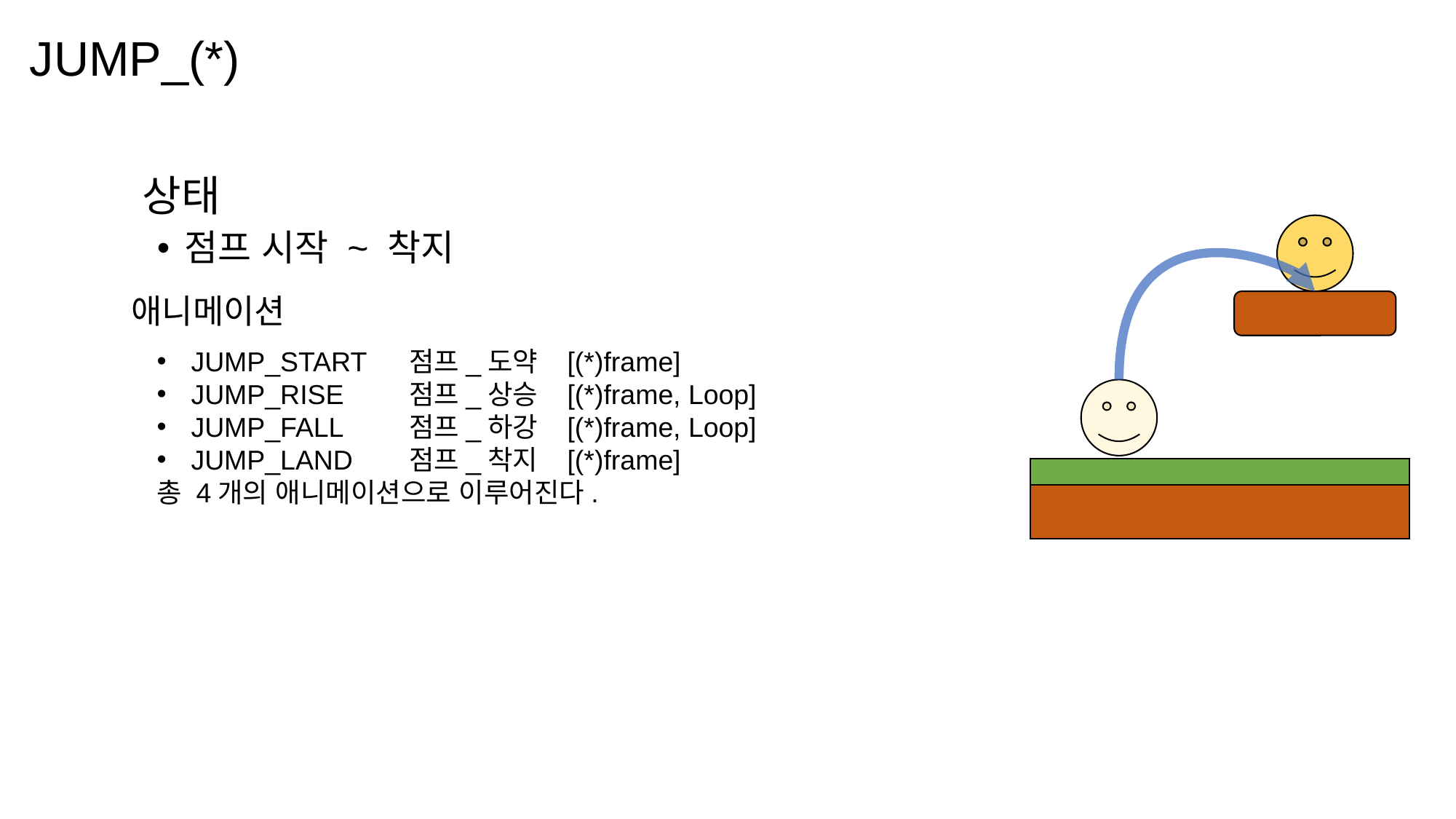

# JUMP_(*)
상태

점프 시작 ~ 착지
애니메이션

JUMP_START	점프_도약   [(*)frame]
JUMP_RISE	점프_상승   [(*)frame, Loop]
JUMP_FALL	점프_하강   [(*)frame, Loop]
JUMP_LAND	점프_착지   [(*)frame]
총 4개의 애니메이션으로 이루어진다.